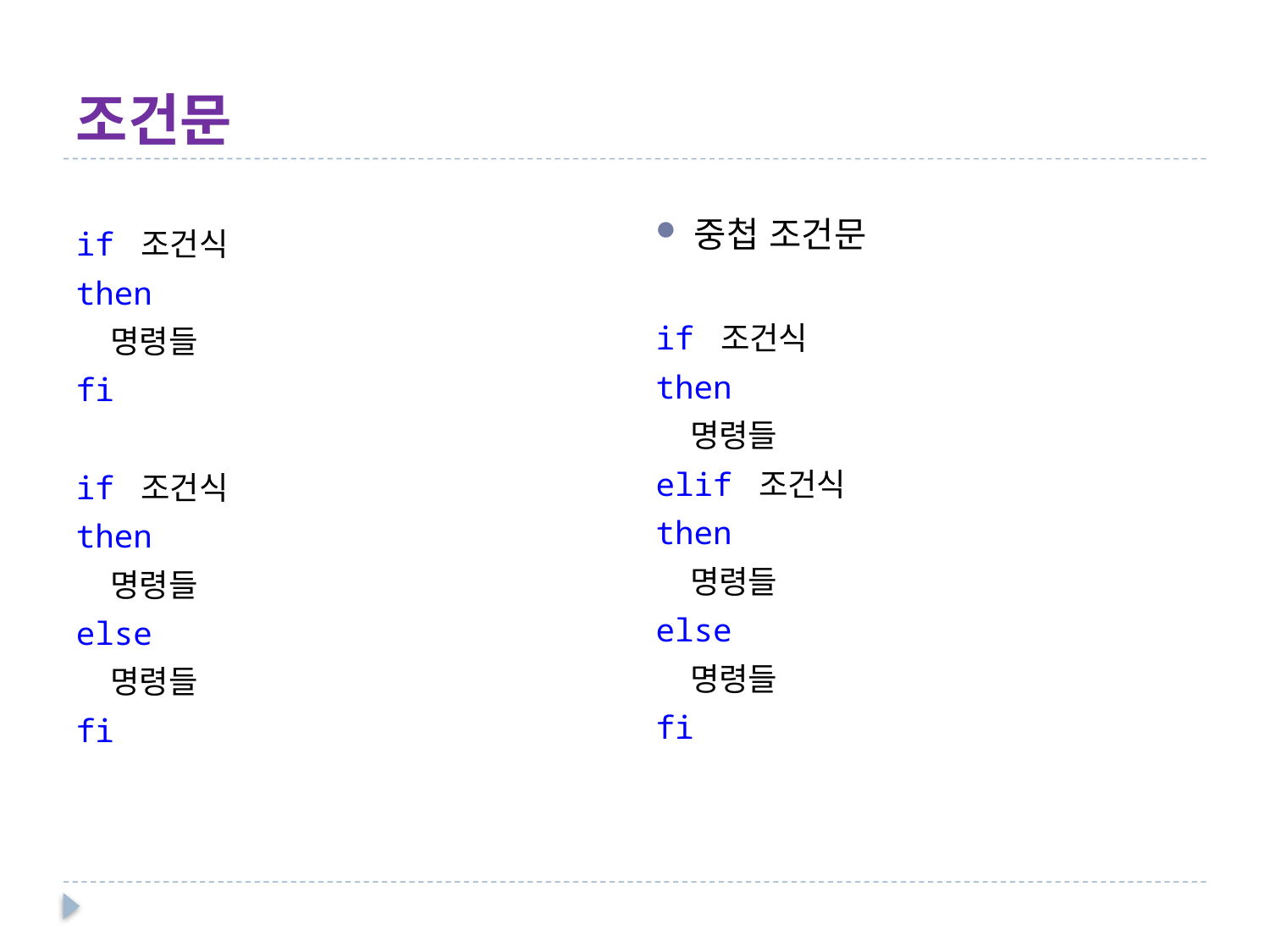

# 조건문

if 조건식
then
   명령들
fi

if 조건식
then
   명령들
else
   명령들
fi

중첩 조건문

if 조건식
then
   명령들
elif 조건식
then
   명령들
else
   명령들
fi